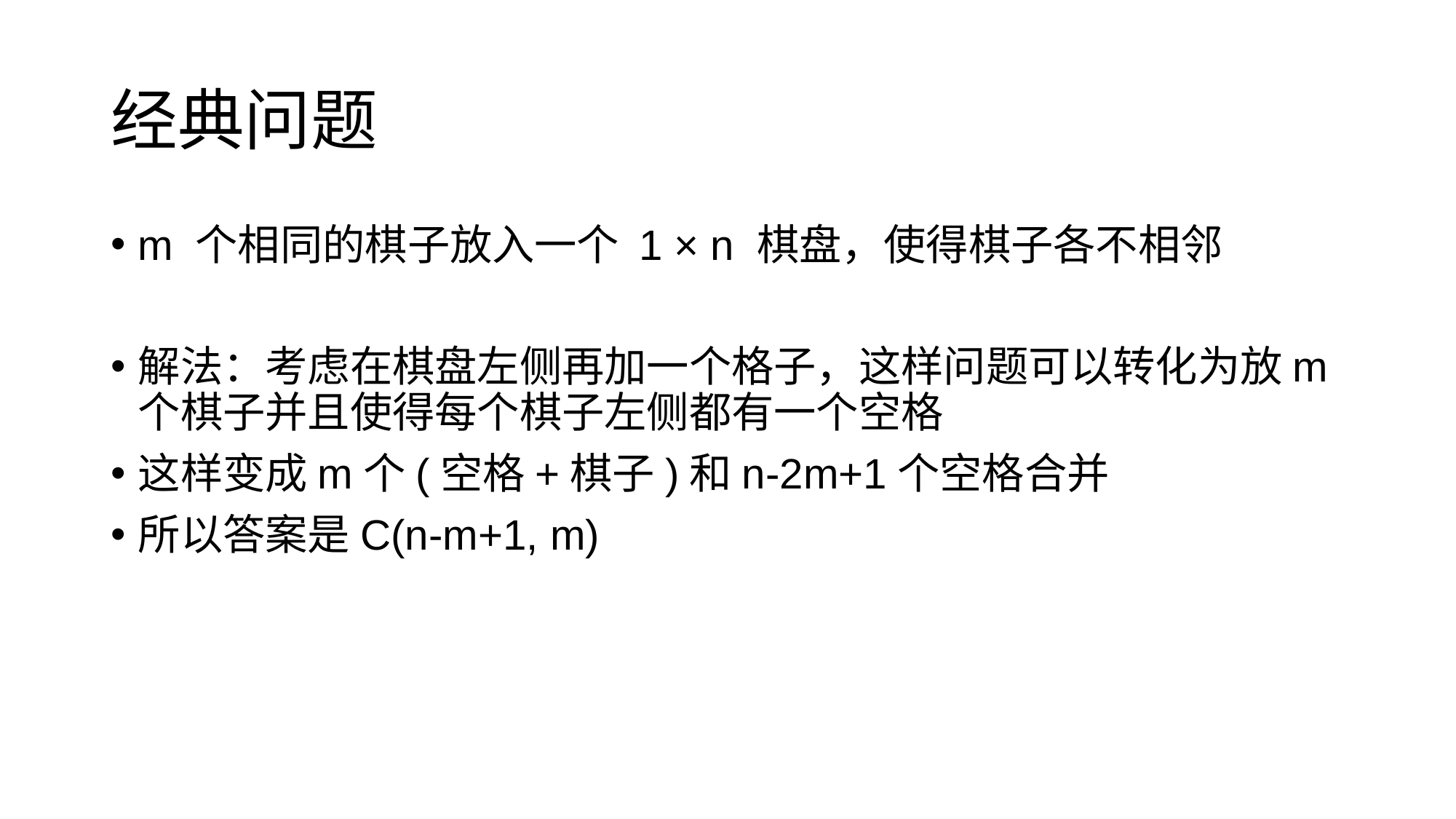

# 经典问题
m 个相同的棋子放入一个 1 × n 棋盘，使得棋子各不相邻

解法：考虑在棋盘左侧再加一个格子，这样问题可以转化为放m个棋子并且使得每个棋子左侧都有一个空格
这样变成m个(空格+棋子)和n-2m+1个空格合并
所以答案是C(n-m+1, m)